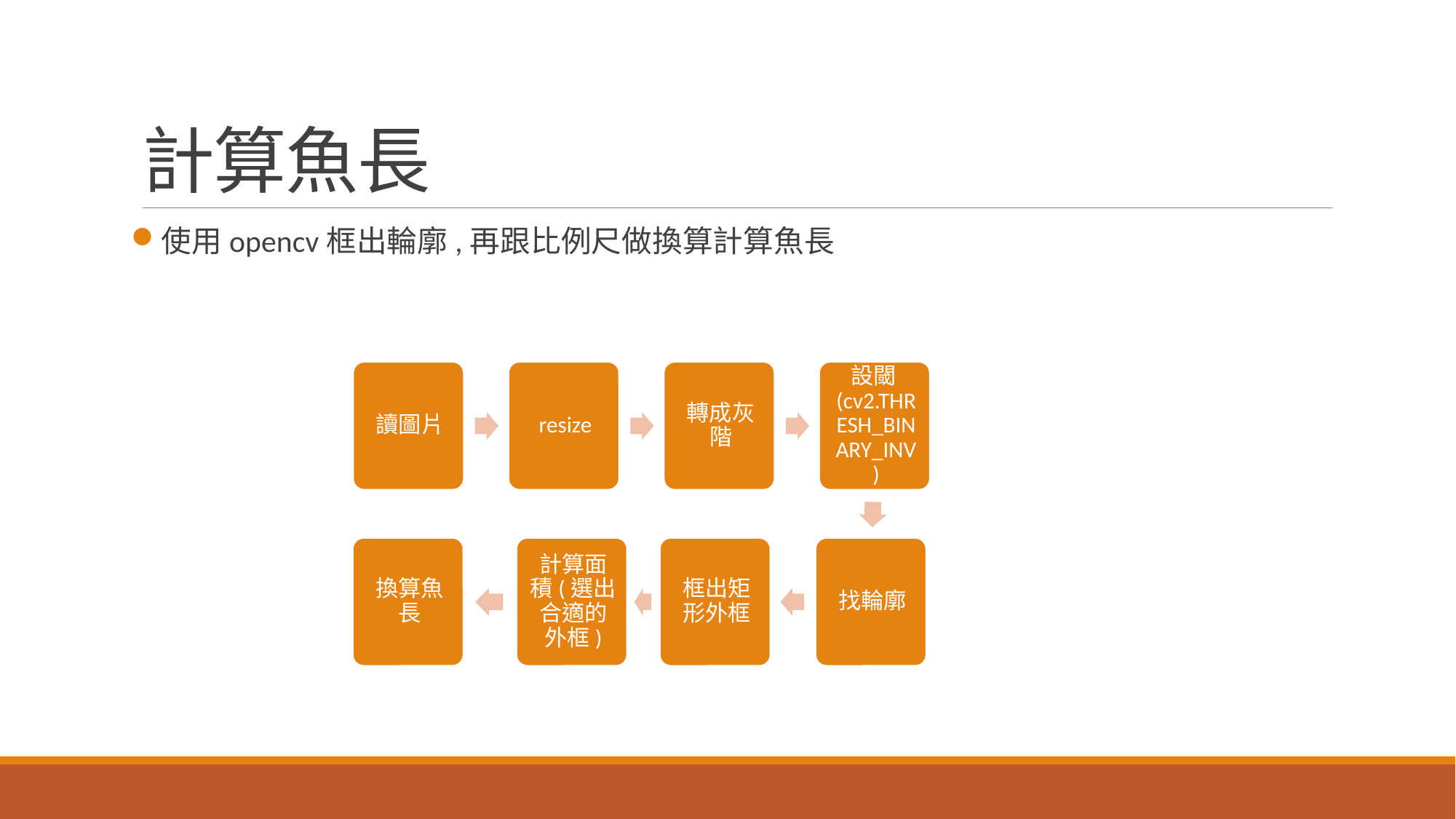

# 計算魚長
使用opencv框出輪廓,再跟比例尺做換算計算魚長
讀圖片

resize

轉成灰階

設閾(cv2.THRESH_BINARY_INV)

找輪廓

框出矩形外框

計算面積(選出合適的外框)

換算魚長